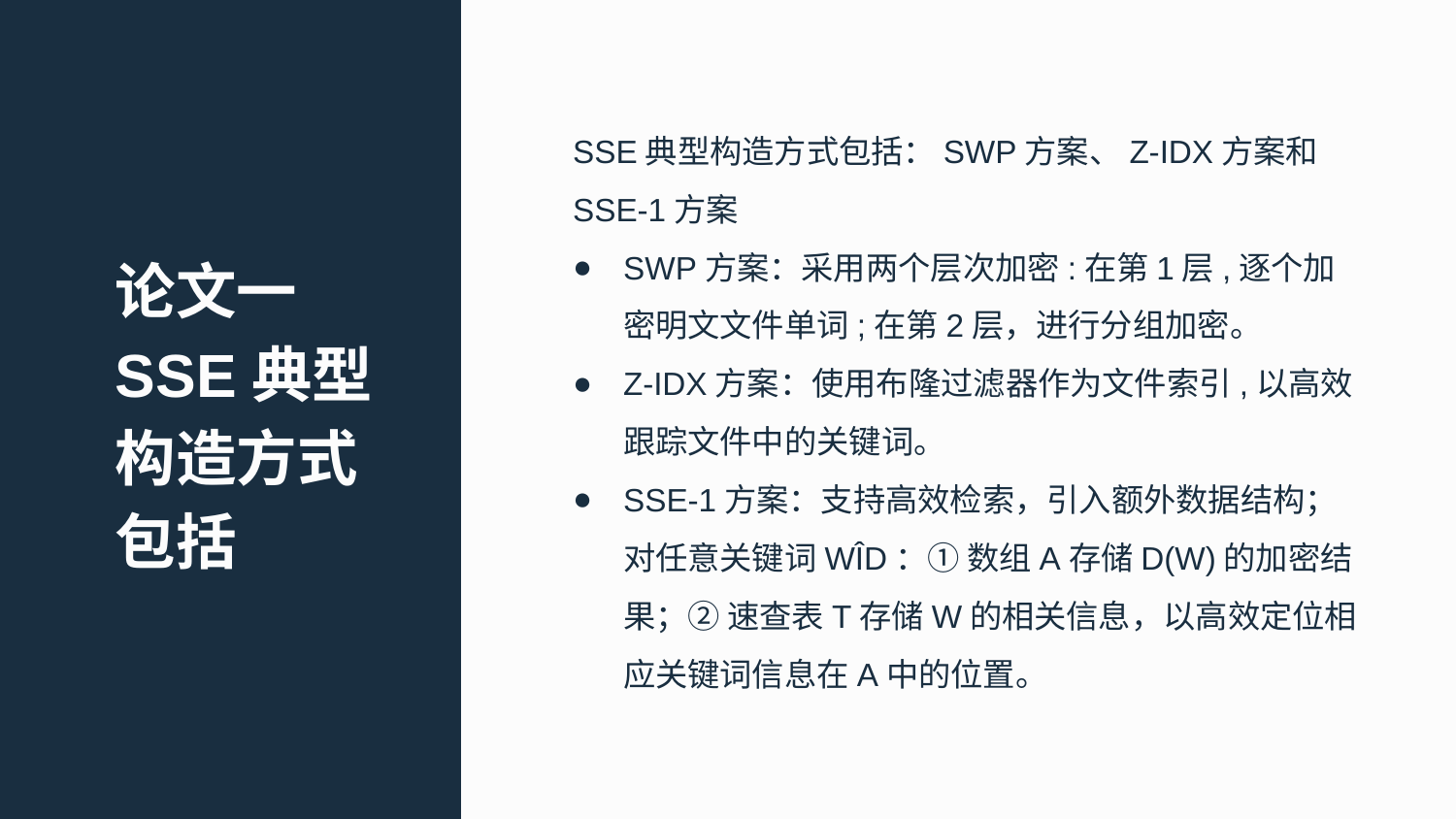

SSE典型构造方式包括：SWP方案、Z-IDX方案和SSE-1方案
SWP方案：采用两个层次加密:在第1层,逐个加密明文文件单词;在第2层，进行分组加密。
Z-IDX方案：使用布隆过滤器作为文件索引,以高效跟踪文件中的关键词。
SSE-1方案：支持高效检索，引入额外数据结构；对任意关键词WÎD：① 数组A存储D(W)的加密结果；② 速查表T存储W的相关信息，以高效定位相应关键词信息在A中的位置。
# 论文一 SSE典型构造方式包括